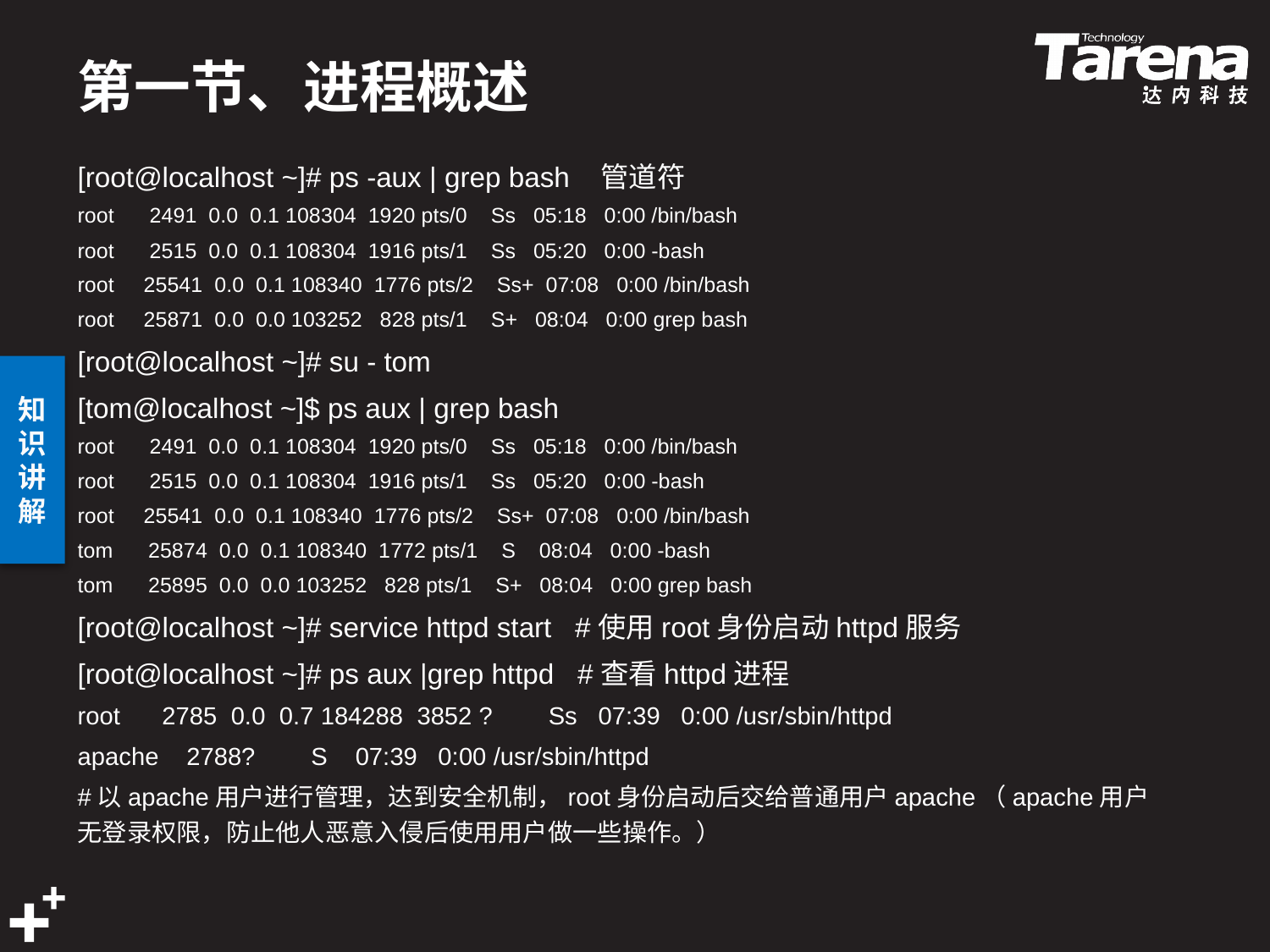

# 第一节、进程概述
[root@localhost ~]# ps -aux | grep bash   管道符
root      2491  0.0  0.1 108304  1920 pts/0    Ss   05:18   0:00 /bin/bash
root      2515  0.0  0.1 108304  1916 pts/1    Ss   05:20   0:00 -bash
root     25541  0.0  0.1 108340  1776 pts/2    Ss+  07:08   0:00 /bin/bash
root     25871  0.0  0.0 103252   828 pts/1    S+   08:04   0:00 grep bash
[root@localhost ~]# su - tom
[tom@localhost ~]$ ps aux | grep bash
root      2491  0.0  0.1 108304  1920 pts/0    Ss   05:18   0:00 /bin/bash
root      2515  0.0  0.1 108304  1916 pts/1    Ss   05:20   0:00 -bash
root     25541  0.0  0.1 108340  1776 pts/2    Ss+  07:08   0:00 /bin/bash
tom      25874  0.0  0.1 108340  1772 pts/1    S    08:04   0:00 -bash
tom      25895  0.0  0.0 103252   828 pts/1    S+   08:04   0:00 grep bash
[root@localhost ~]# service httpd start   #使用root身份启动httpd服务
[root@localhost ~]# ps aux |grep httpd   #查看httpd进程
root      2785  0.0  0.7 184288  3852 ?        Ss   07:39   0:00 /usr/sbin/httpd
apache    2788?        S    07:39   0:00 /usr/sbin/httpd
#以apache用户进行管理，达到安全机制，root身份启动后交给普通用户apache（apache用户无登录权限，防止他人恶意入侵后使用用户做一些操作。）